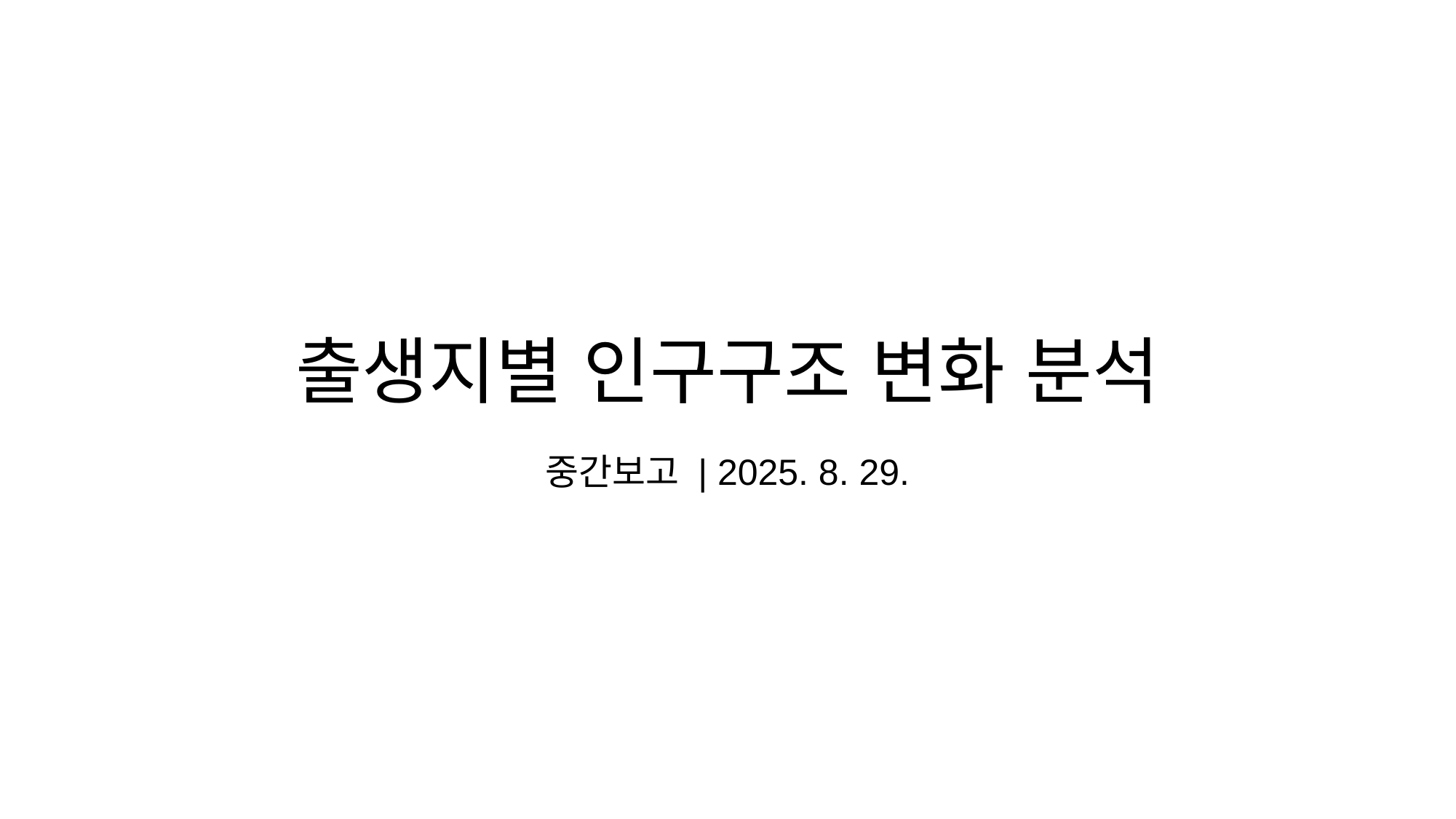

# 출생지별 인구구조 변화 분석
중간보고 | 2025. 8. 29.